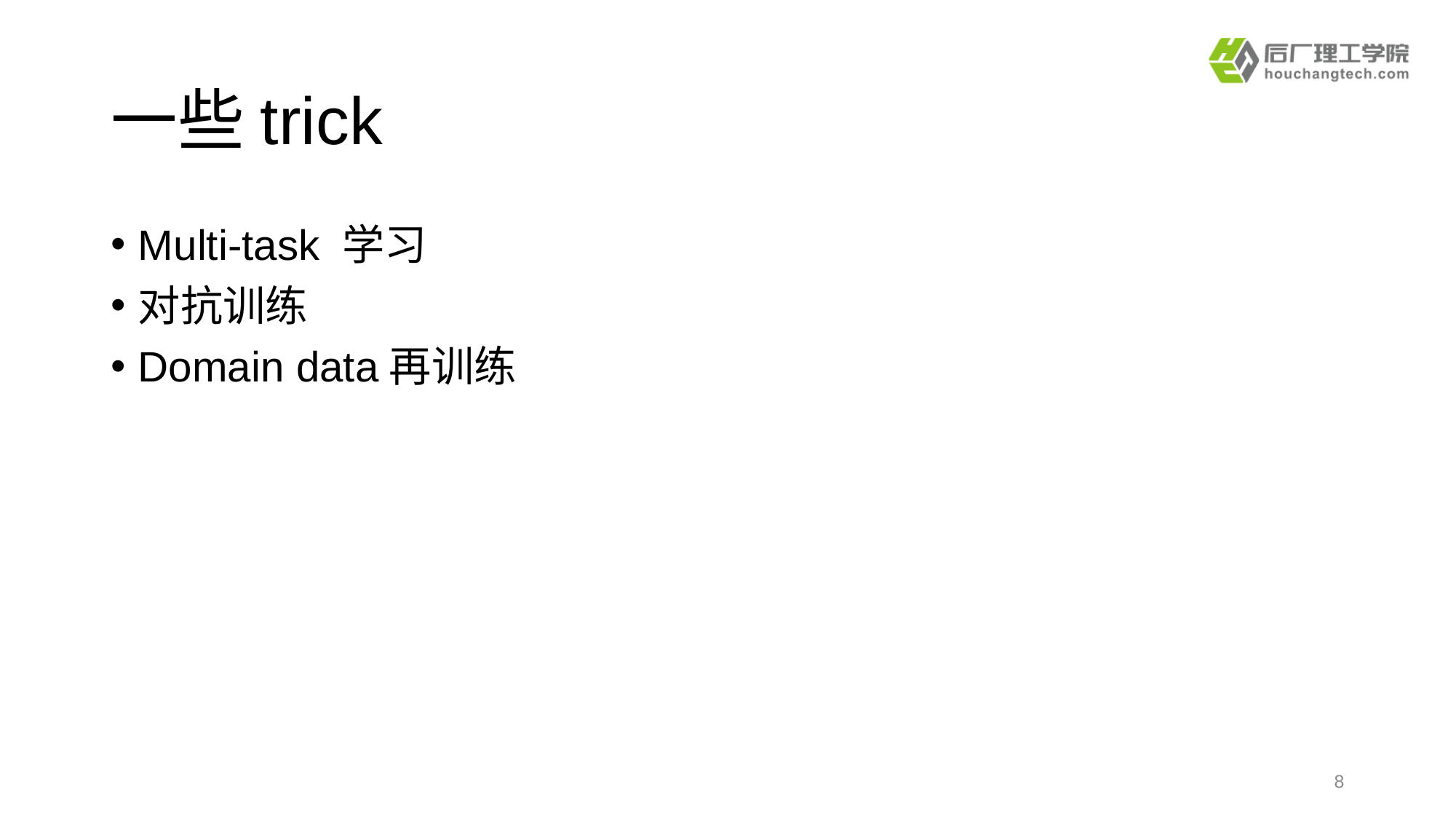

# 一些trick
Multi-task 学习
对抗训练
Domain data再训练

8